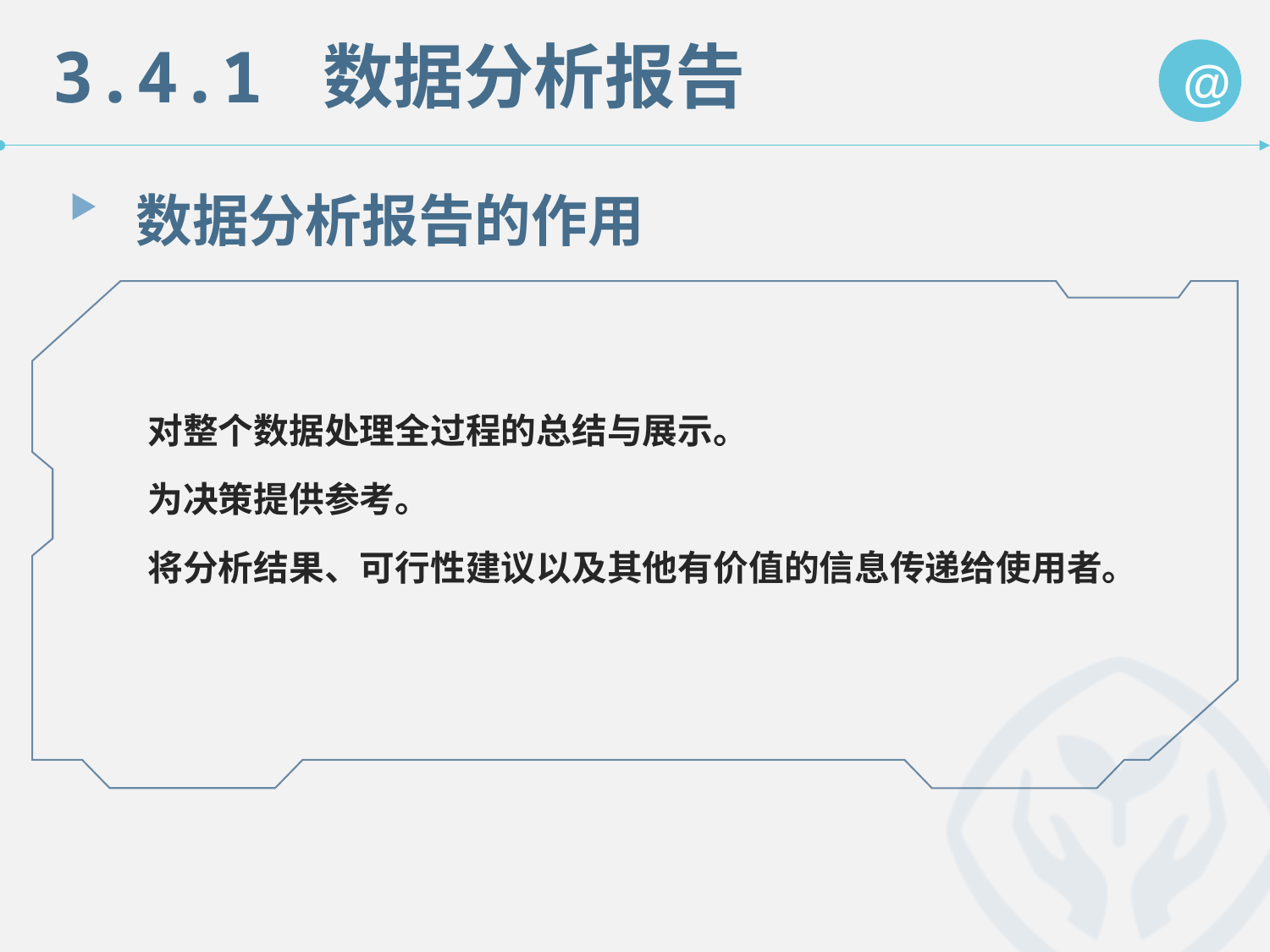

3.4.1 数据分析报告
@
数据分析报告的作用

对整个数据处理全过程的总结与展示。
为决策提供参考。
将分析结果、可行性建议以及其他有价值的信息传递给使用者。